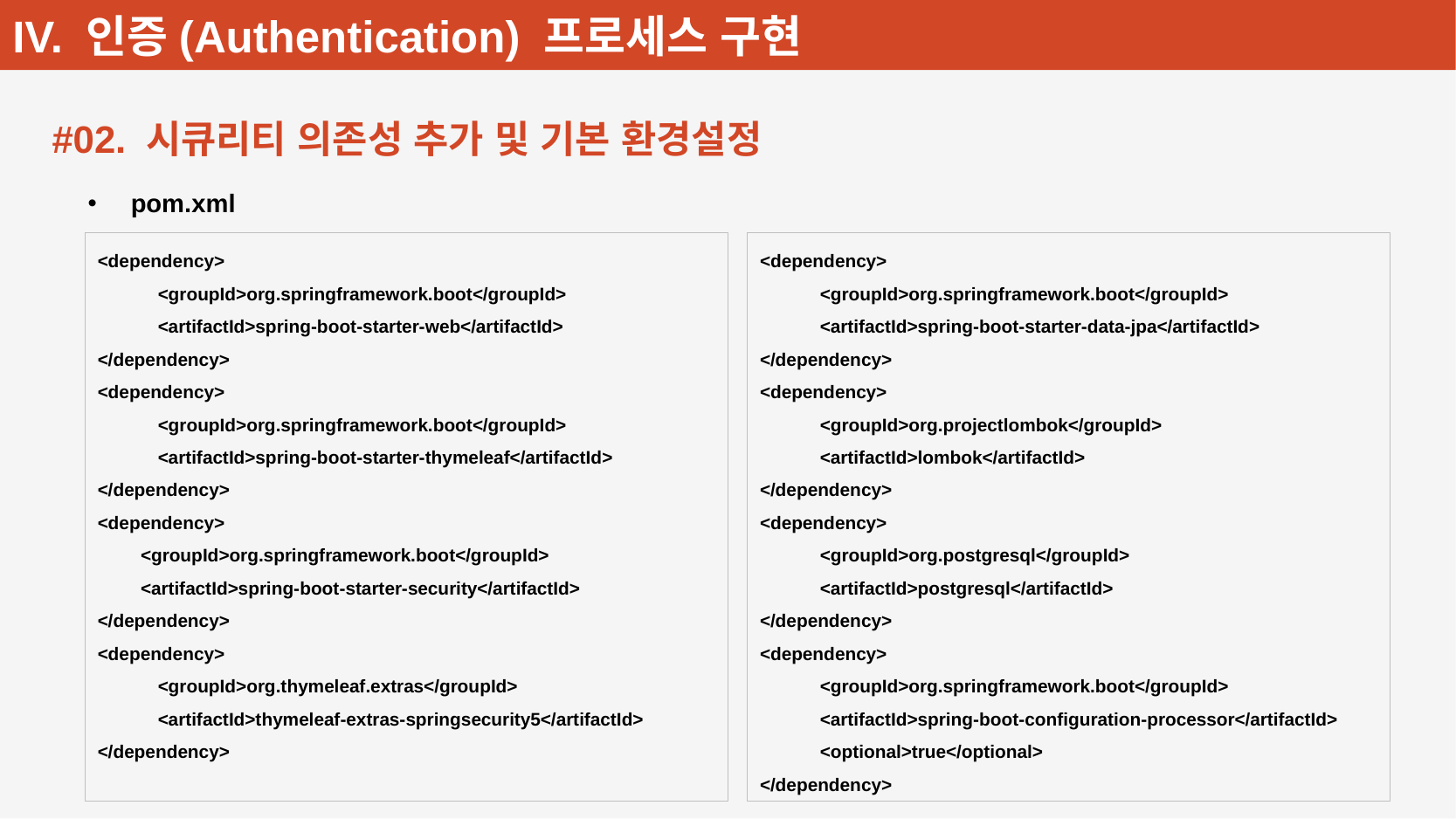

#02. 시큐리티 의존성 추가 및 기본 환경설정
pom.xml
<dependency>
            <groupId>org.springframework.boot</groupId>
            <artifactId>spring-boot-starter-web</artifactId>
</dependency>
<dependency>
            <groupId>org.springframework.boot</groupId>
            <artifactId>spring-boot-starter-thymeleaf</artifactId>
</dependency>
<dependency>
<groupId>org.springframework.boot</groupId>
<artifactId>spring-boot-starter-security</artifactId>
</dependency>
<dependency>
            <groupId>org.thymeleaf.extras</groupId>
            <artifactId>thymeleaf-extras-springsecurity5</artifactId>
</dependency>

<dependency>
            <groupId>org.springframework.boot</groupId>
            <artifactId>spring-boot-starter-data-jpa</artifactId>
</dependency>
<dependency>
            <groupId>org.projectlombok</groupId>
            <artifactId>lombok</artifactId>
</dependency>
<dependency>
            <groupId>org.postgresql</groupId>
            <artifactId>postgresql</artifactId>
</dependency>
<dependency>
            <groupId>org.springframework.boot</groupId>
            <artifactId>spring-boot-configuration-processor</artifactId>
            <optional>true</optional>
</dependency>